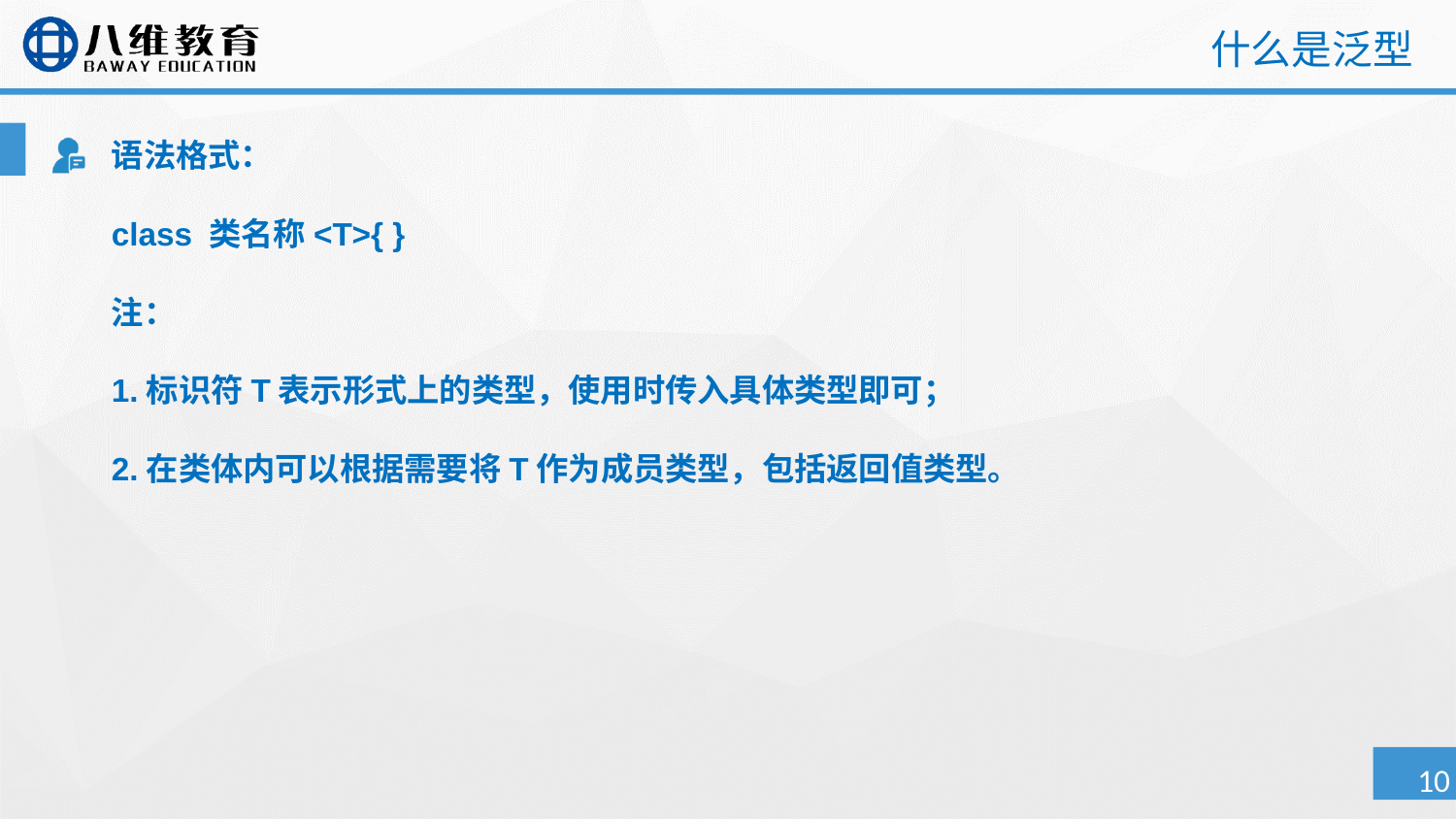

# 什么是泛型
语法格式：
class 类名称<T>{ }
注：
1.标识符T表示形式上的类型，使用时传入具体类型即可；
2.在类体内可以根据需要将T作为成员类型，包括返回值类型。